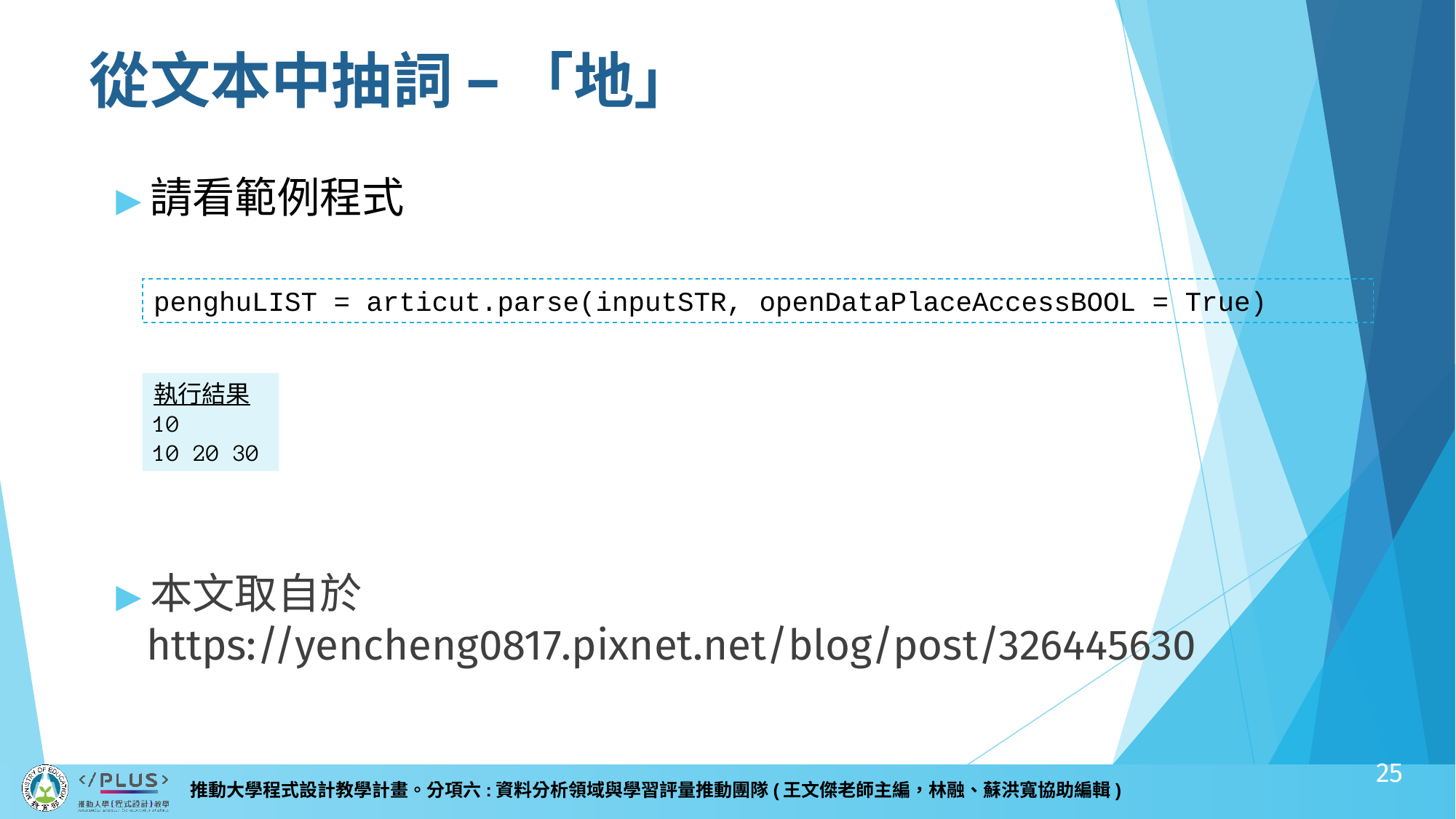

# 從文本中抽詞 – 「地」
請看範例程式

本文取自於 https://yencheng0817.pixnet.net/blog/post/326445630
penghuLIST = articut.parse(inputSTR, openDataPlaceAccessBOOL = True)
執行結果
10
10 20 30
25